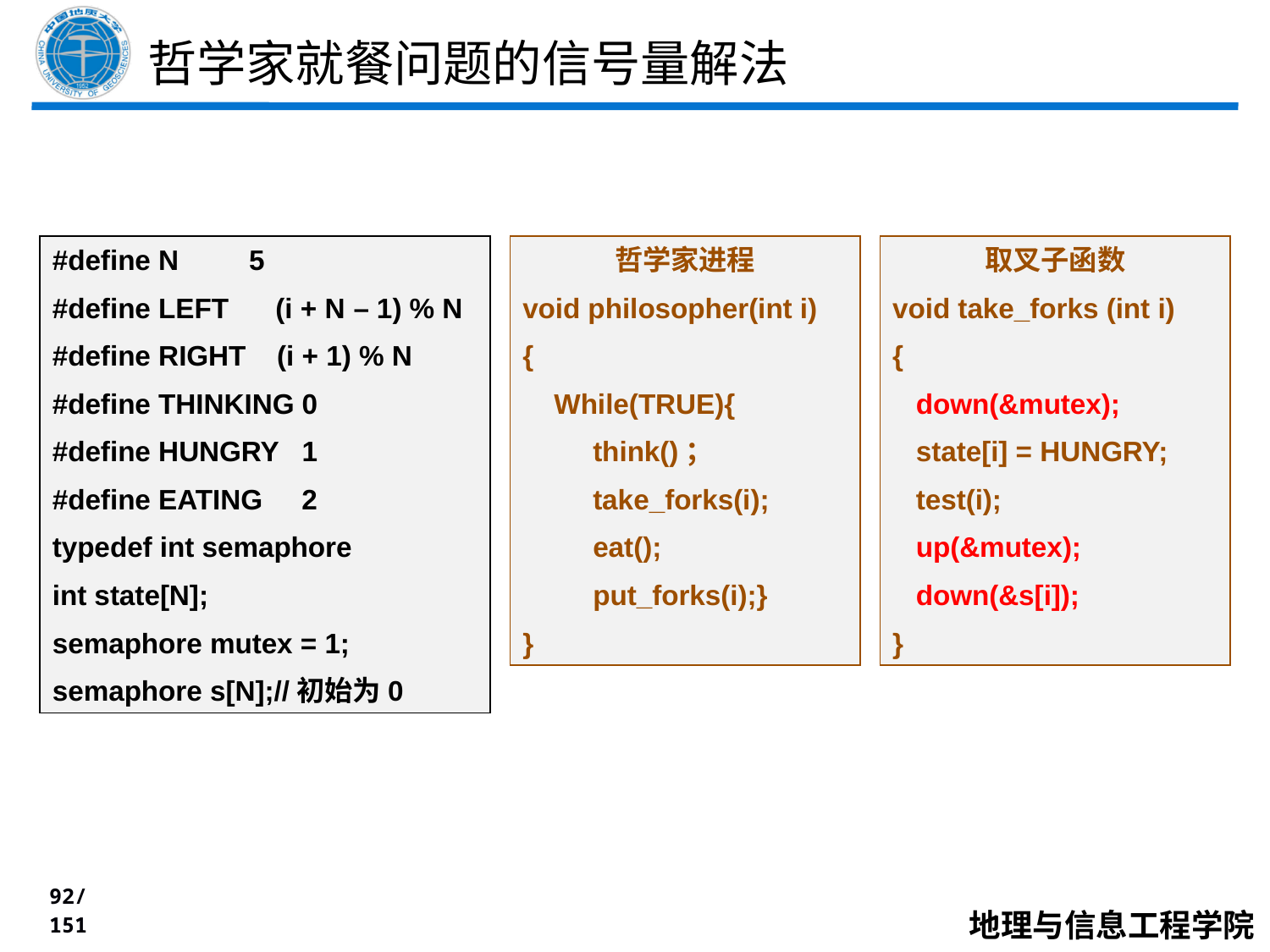

哲学家就餐问题的信号量解法
#define N         5
#define LEFT      (i + N – 1) % N
#define RIGHT    (i + 1) % N
#define THINKING 0
#define HUNGRY   1
#define EATING     2
typedef int semaphore
int state[N];
semaphore mutex = 1;
semaphore s[N];//初始为0
哲学家进程
void philosopher(int i)
{
    While(TRUE){
         think()；
         take_forks(i);
         eat();
         put_forks(i);}
}
取叉子函数
void take_forks (int i)
{
   down(&mutex);
   state[i] = HUNGRY;
   test(i);
   up(&mutex);
   down(&s[i]);
}